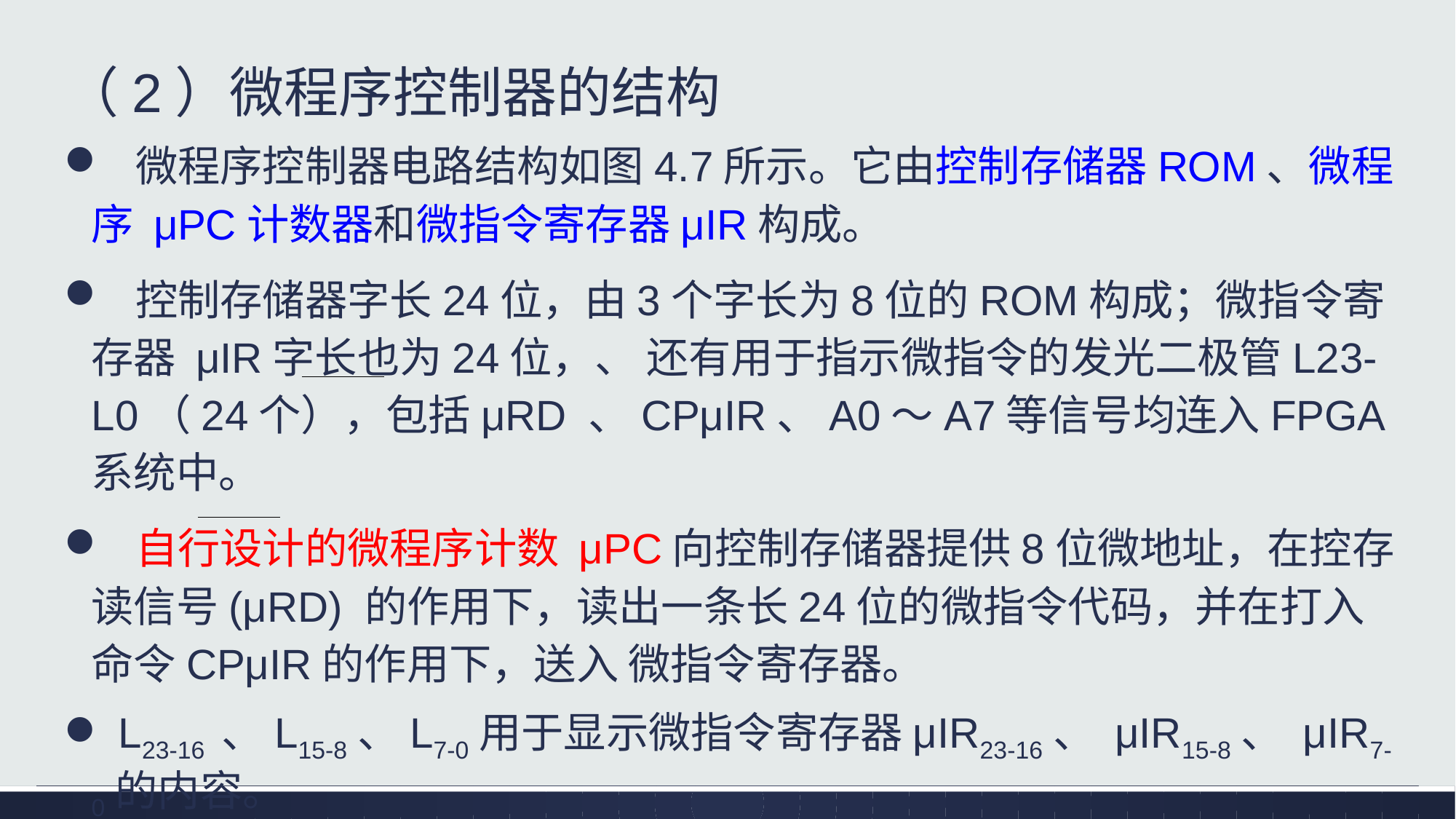

（2）微程序控制器的结构
  微程序控制器电路结构如图4.7所示。它由控制存储器ROM、微程序 μPC计数器和微指令寄存器μIR构成。
  控制存储器字长24位，由3个字长为8位的ROM构成；微指令寄存器 μIR字长也为24位，、 还有用于指示微指令的发光二极管L23-L0（24个），包括μRD 、CPμIR、A0～A7等信号均连入FPGA系统中。
  自行设计的微程序计数 μPC向控制存储器提供8位微地址，在控存读信号(μRD) 的作用下，读出一条长24位的微指令代码，并在打入命令CPμIR的作用下，送入 微指令寄存器。
 L23-16 、L15-8、L7-0用于显示微指令寄存器μIR23-16、 μIR15-8、 μIR7-0的内容。